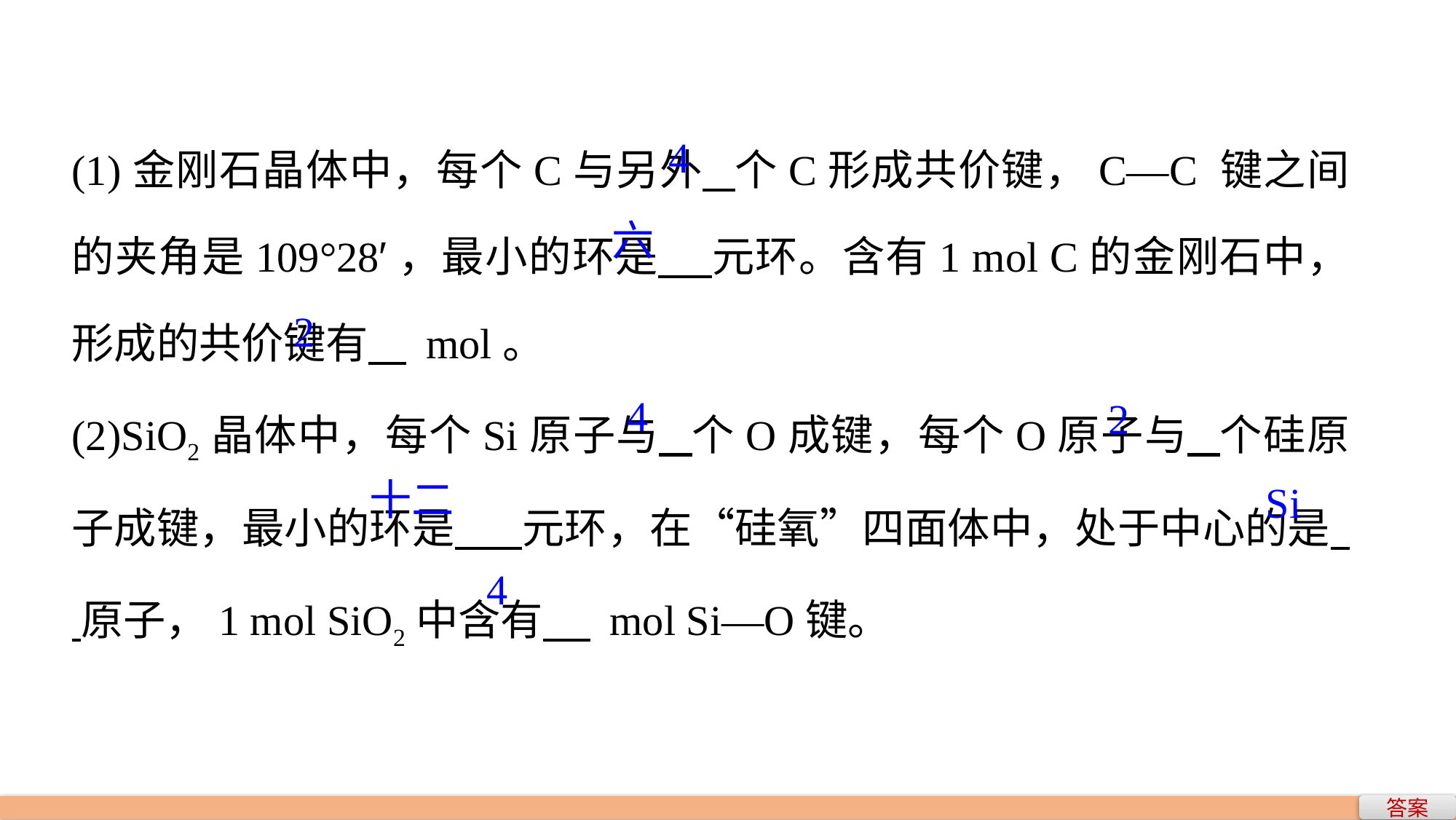

(1)金刚石晶体中，每个C与另外   个C形成共价键，C—C 键之间的夹角是109°28′，最小的环是     元环。含有1 mol C的金刚石中，形成的共价键有     mol。
(2)SiO2晶体中，每个Si原子与   个O成键，每个O原子与   个硅原子成键，最小的环是       元环，在“硅氧”四面体中，处于中心的是    原子，1 mol SiO2中含有      mol Si—O键。
4
六
2
4
2
十二
Si
4
答案